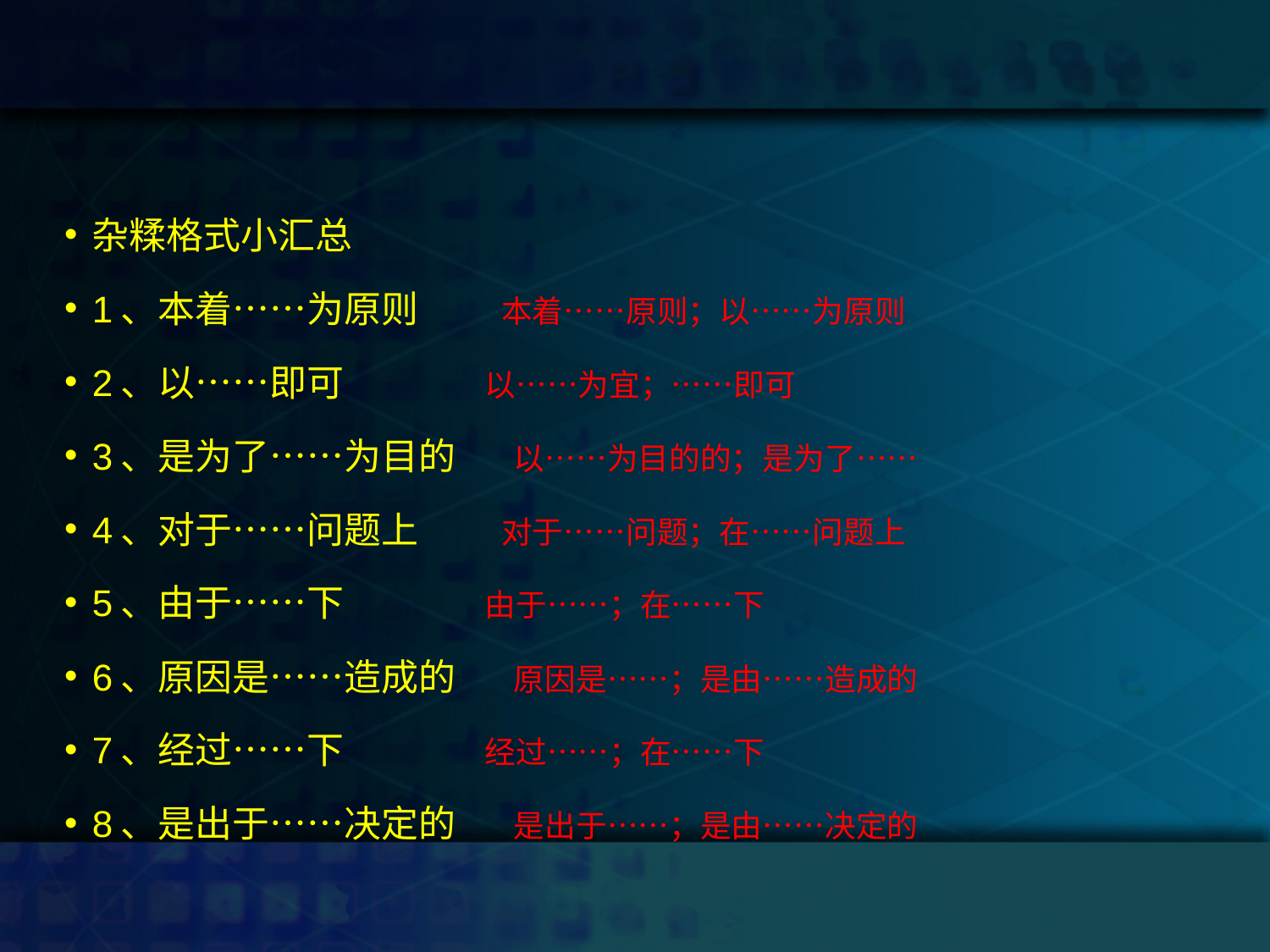

#
杂糅格式小汇总
1、本着……为原则          本着……原则；以……为原则
2、以……即可                 以……为宜；……即可
3、是为了……为目的       以……为目的的；是为了……
4、对于……问题上          对于……问题；在……问题上
5、由于……下                 由于……；在……下
6、原因是……造成的       原因是……；是由……造成的
7、经过……下                 经过……；在……下
8、是出于……决定的       是出于……；是由……决定的